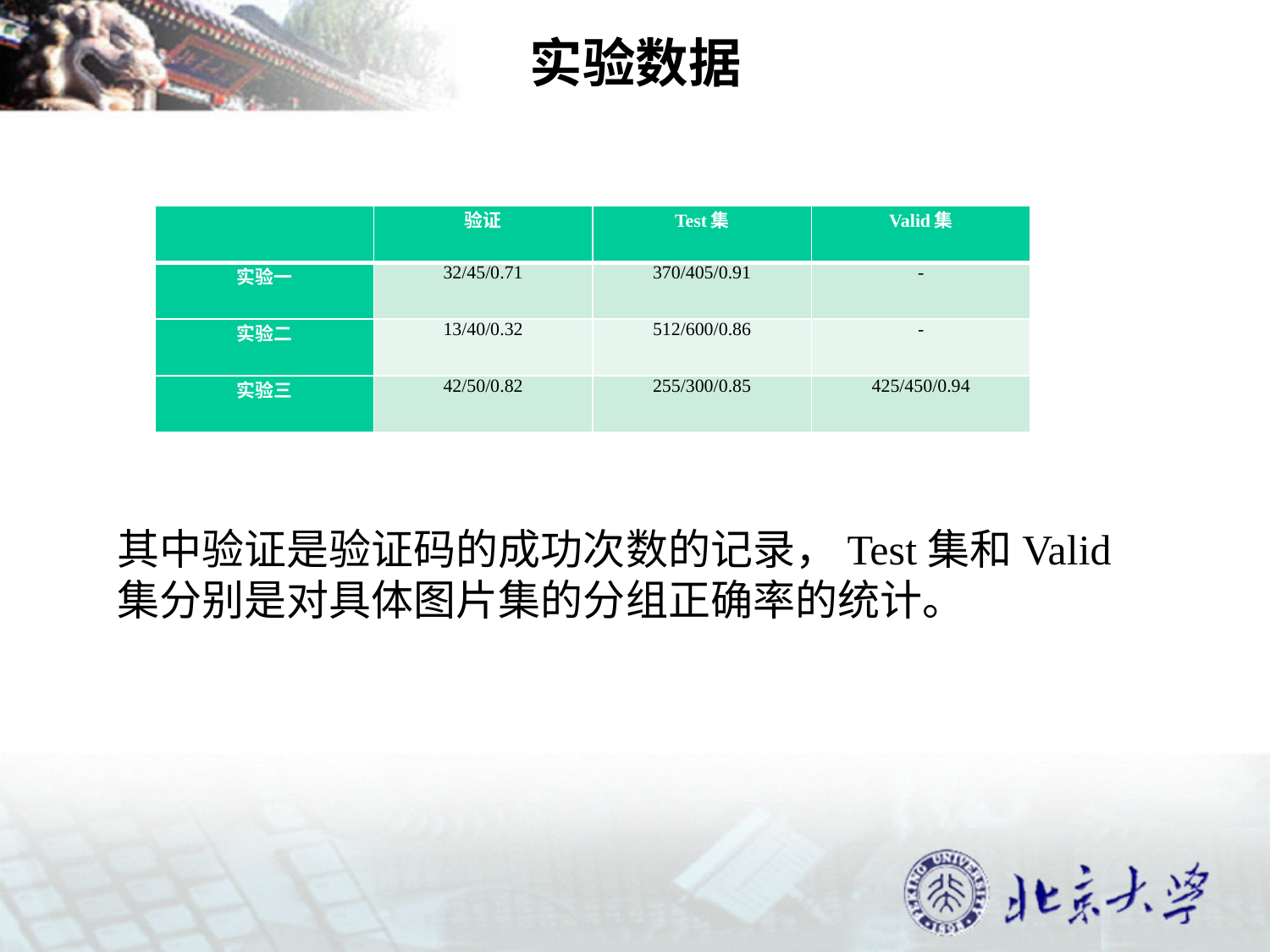

实验数据
|  | 验证 | Test集 | Valid集 |
| --- | --- | --- | --- |
| 实验一 | 32/45/0.71 | 370/405/0.91 | - |
| 实验二 | 13/40/0.32 | 512/600/0.86 | - |
| 实验三 | 42/50/0.82 | 255/300/0.85 | 425/450/0.94 |
其中验证是验证码的成功次数的记录，Test集和Valid集分别是对具体图片集的分组正确率的统计。